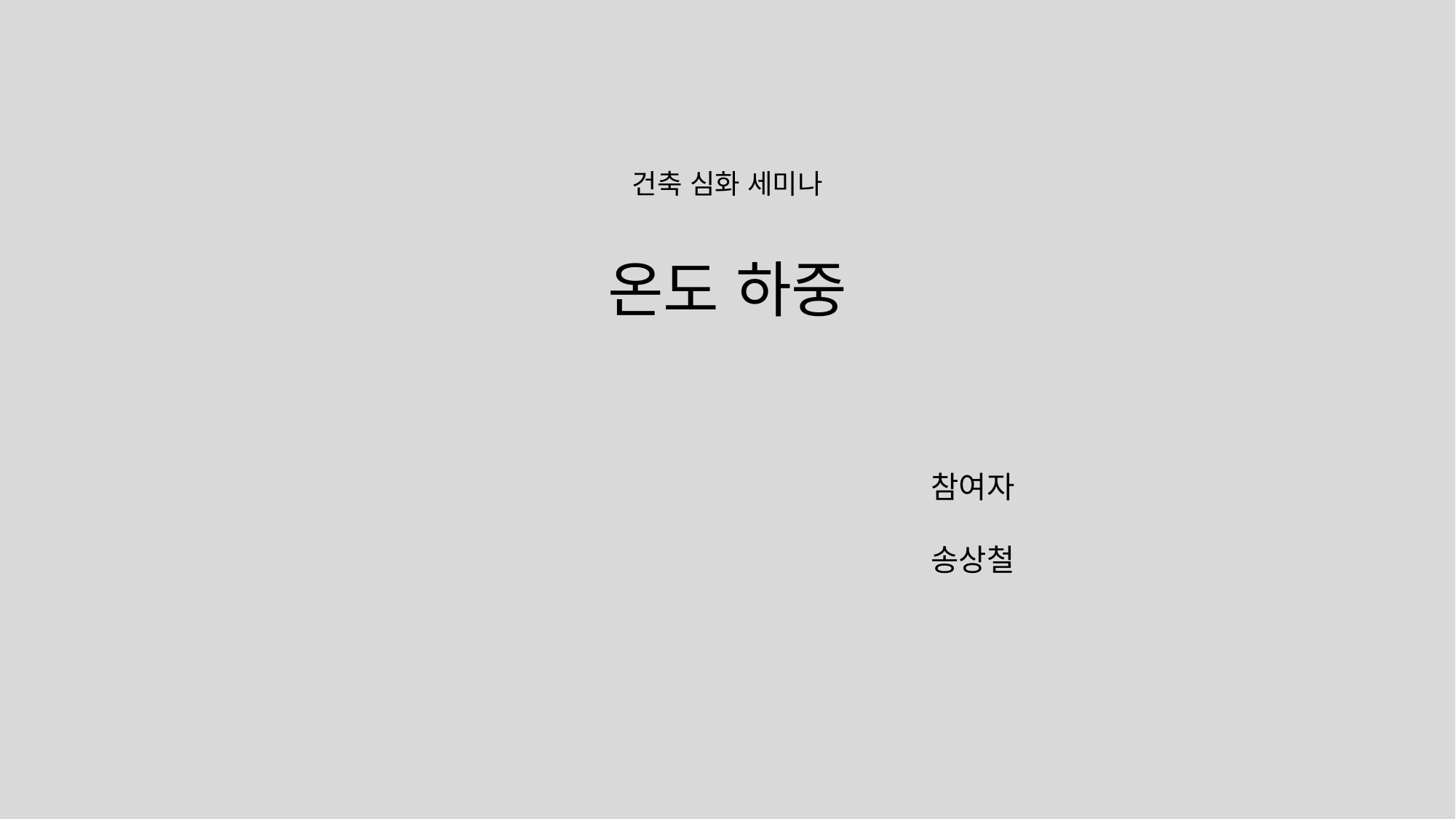

건축 심화 세미나
온도 하중
참여자

송상철